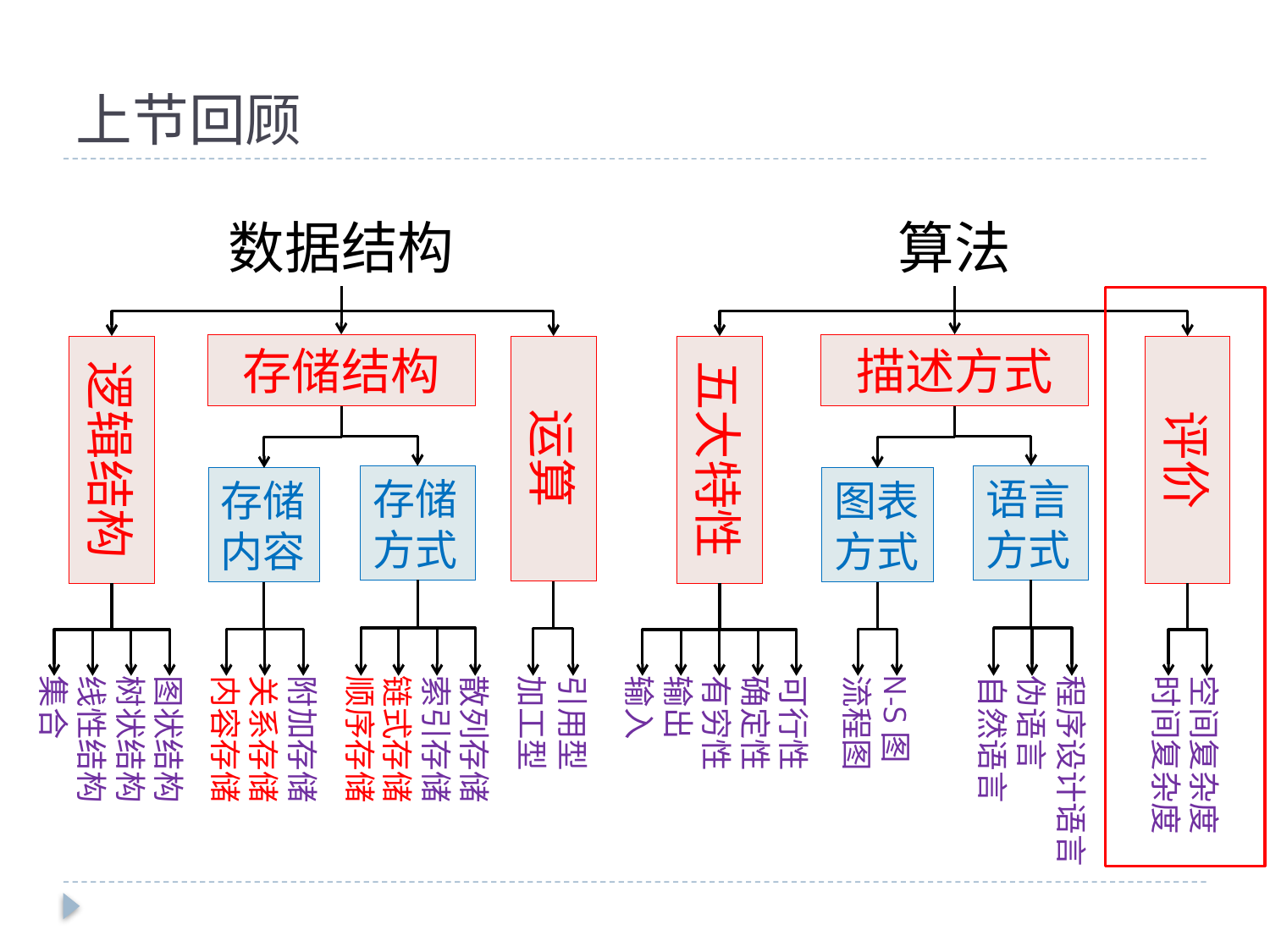

# 上节回顾
算法
数据结构

存储结构
描述方式
逻辑结构
五大特性
评价
运算
存储方式
语言方式
存储内容
图表方式
集合
线性结构
树状结构
图状结构
内容存储
关系存储
附加存储
顺序存储
链式存储
索引存储
散列存储
加工型
引用型
输入
输出
有穷性
确定性
可行性
流程图
N-S图
自然语言
伪语言
程序设计语言
时间复杂度
空间复杂度